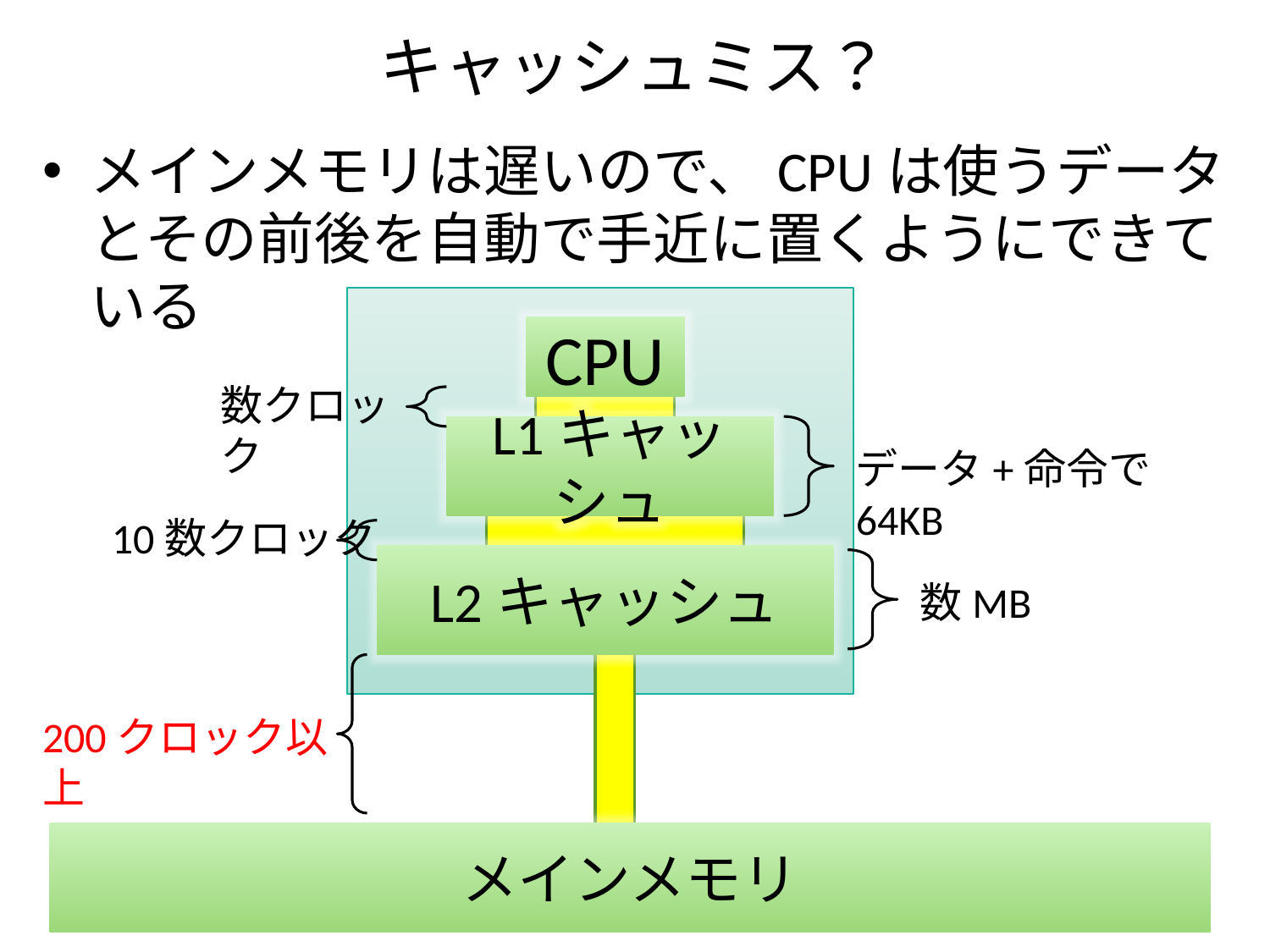

# キャッシュミス？
メインメモリは遅いので、CPUは使うデータとその前後を自動で手近に置くようにできている

CPU

数クロック

L1キャッシュ

データ+命令で64KB

10数クロック

L2キャッシュ

数MB

200クロック以上
メインメモリ